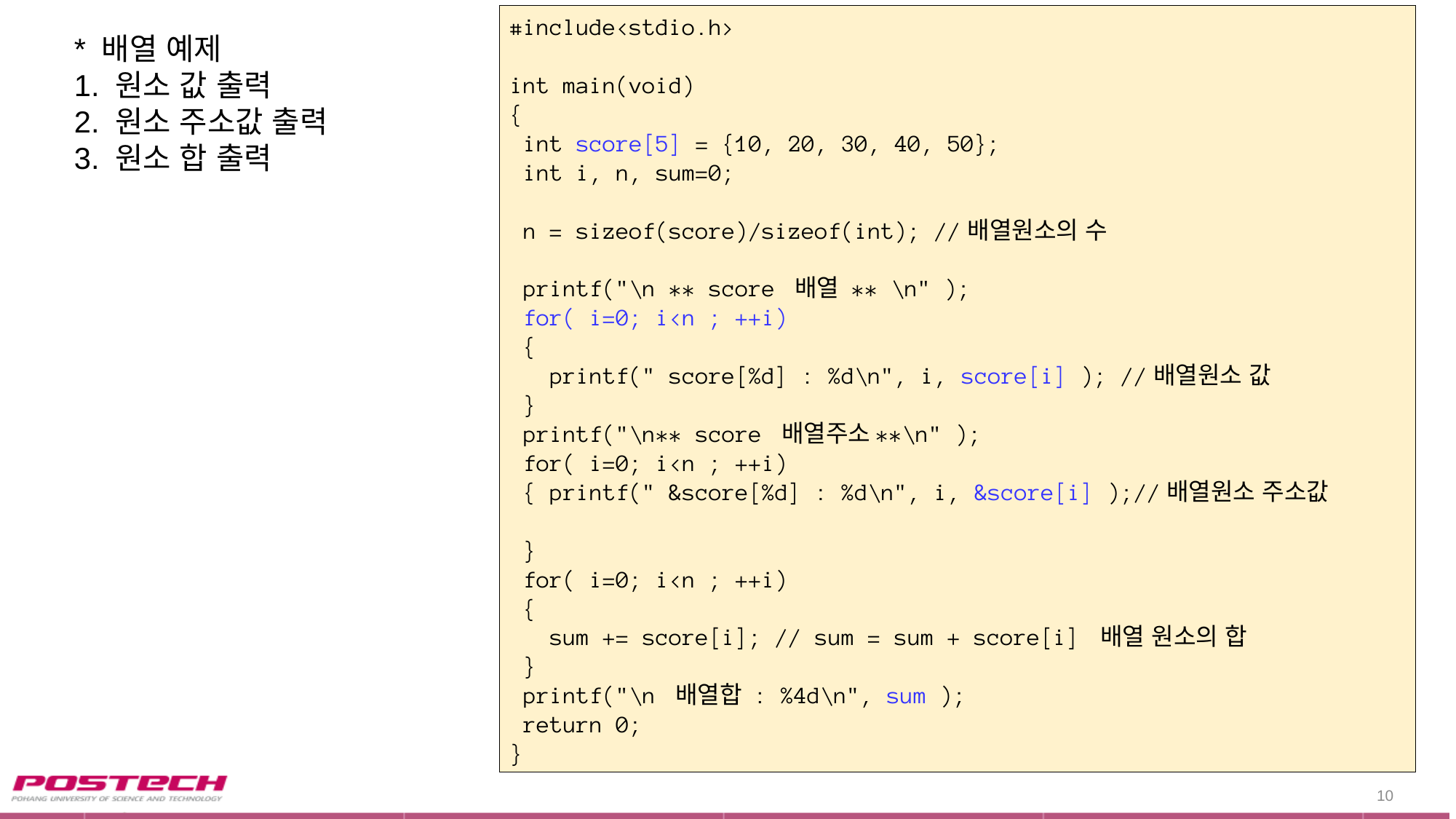

#include<stdio.h>

int main(void)
{
 int score[5] = {10, 20, 30, 40, 50};
 int i, n, sum=0;

 n = sizeof(score)/sizeof(int); //배열원소의 수

 printf("\n ** score 배열 ** \n" );
 for( i=0; i<n ; ++i)
 {
   printf(" score[%d] : %d\n", i, score[i] ); //배열원소 값
 }
 printf("\n** score 배열주소**\n" );
 for( i=0; i<n ; ++i)
 { printf(" &score[%d] : %d\n", i, &score[i] );//배열원소 주소값
 }
 for( i=0; i<n ; ++i)
 {
   sum += score[i]; // sum = sum + score[i] 배열 원소의 합
 }
 printf("\n 배열합 : %4d\n", sum );
 return 0;
}
* 배열 예제
1. 원소 값 출력
2. 원소 주소값 출력
3. 원소 합 출력
10